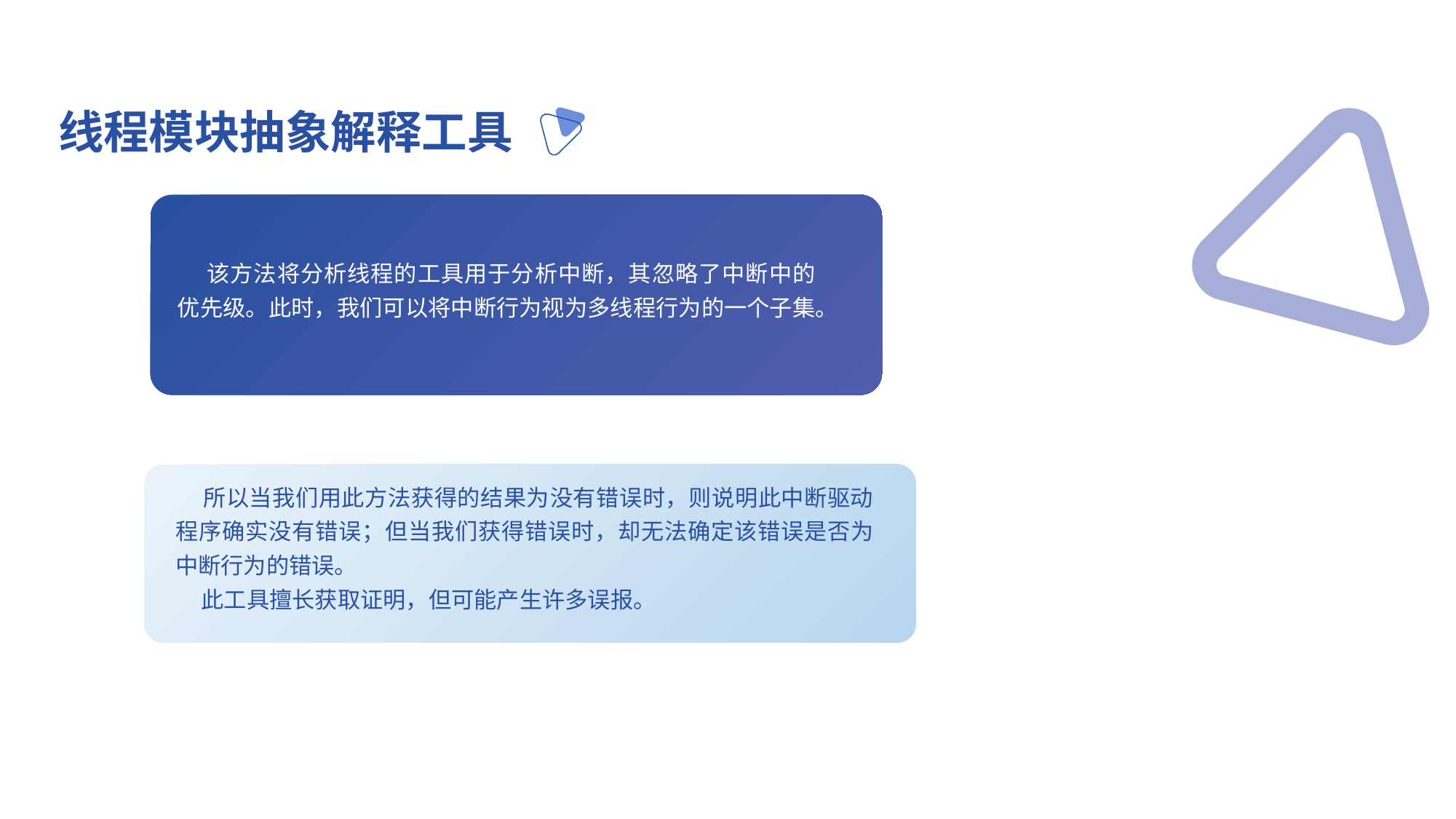

线程模块抽象解释工具

    该方法将分析线程的工具用于分析中断，其忽略了中断中的优先级。此时，我们可以将中断行为视为多线程行为的一个子集。

    所以当我们用此方法获得的结果为没有错误时，则说明此中断驱动程序确实没有错误；但当我们获得错误时，却无法确定该错误是否为中断行为的错误。
    此工具擅长获取证明，但可能产生许多误报。